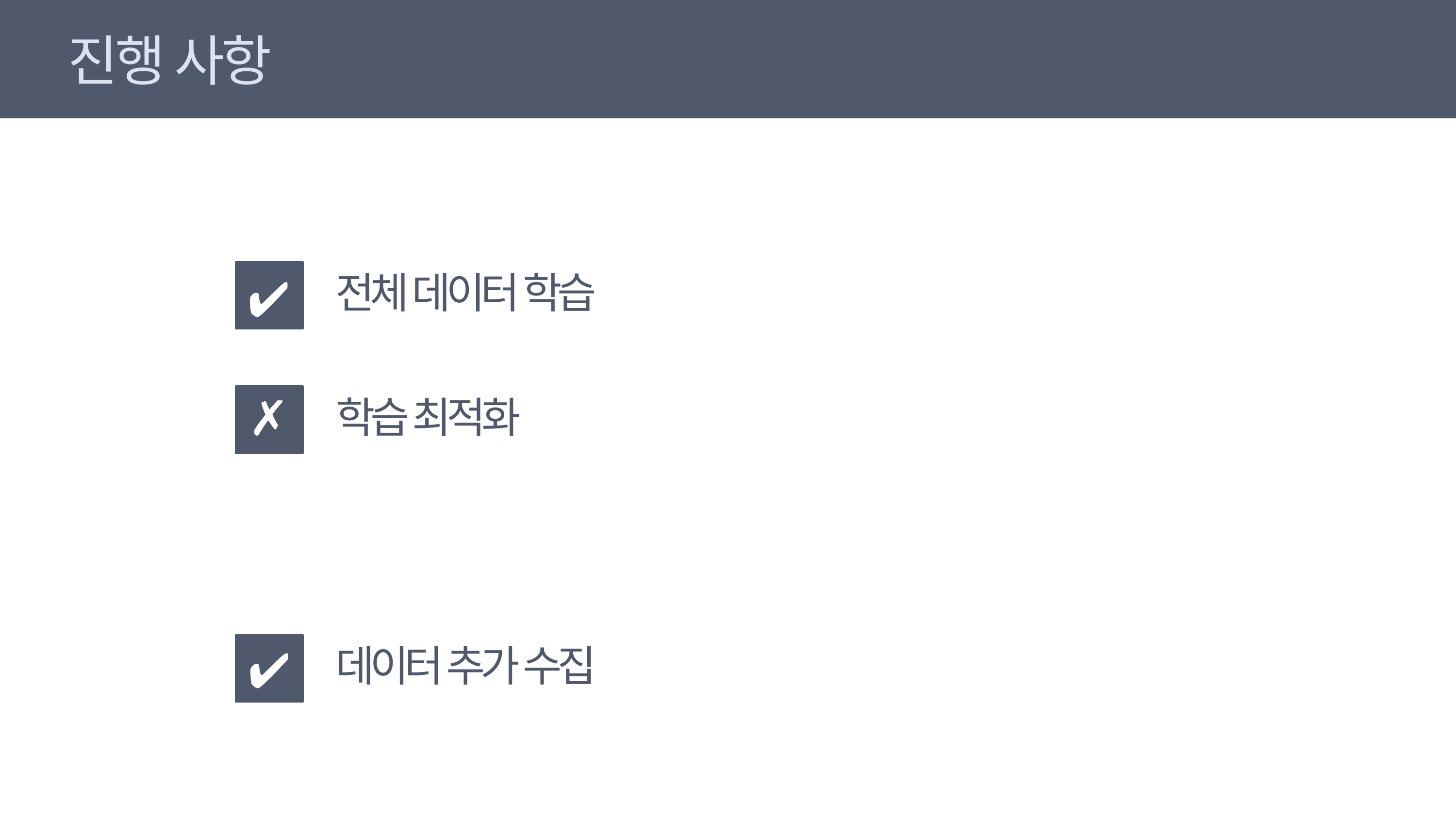

진행 사항

✔
전체 데이터 학습
✗

학습 최적화
✔
데이터 추가 수집